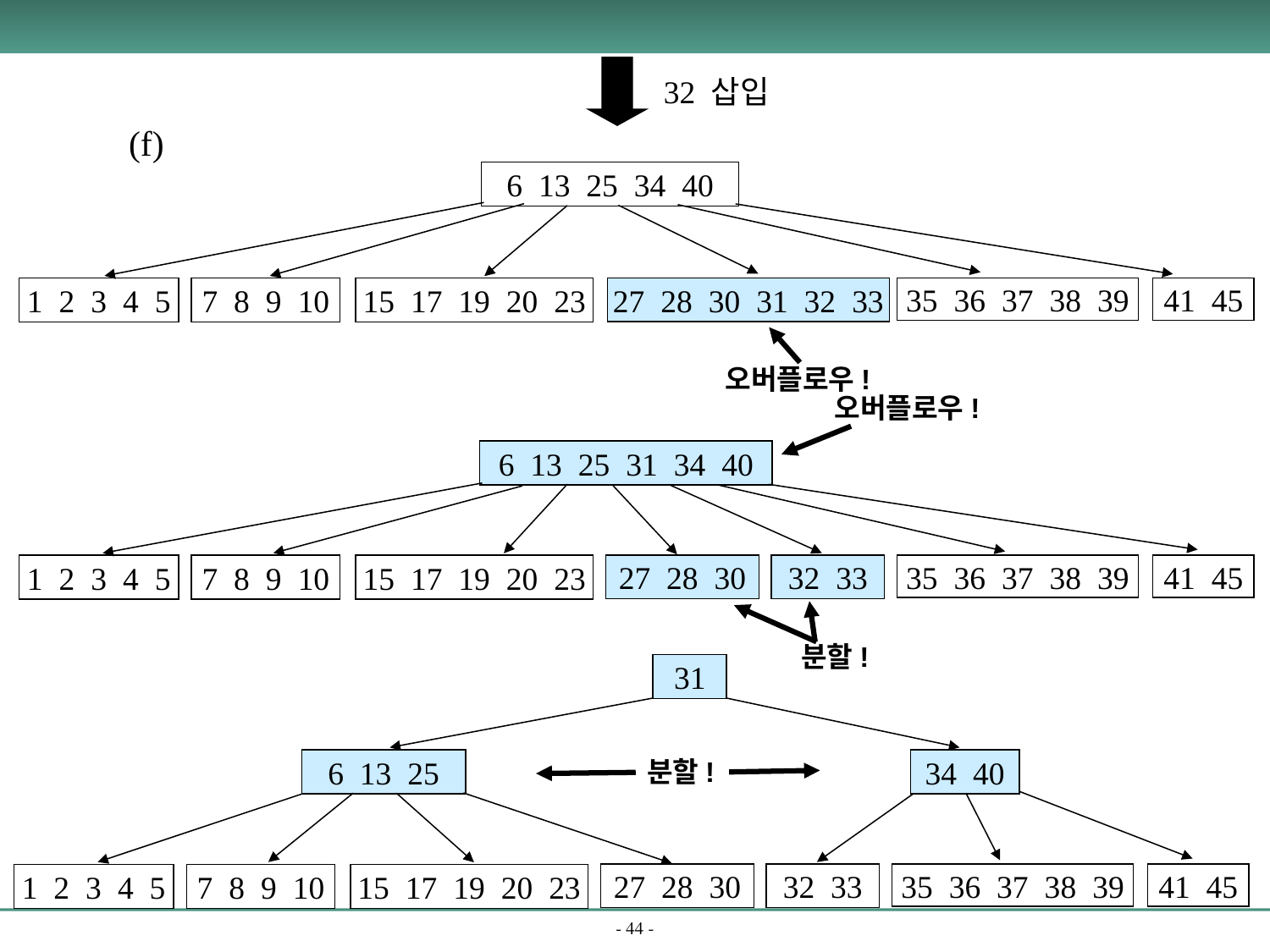

32 삽입
(f)
6  13  25  34  40

27  28  30  31  32  33
35  36  37  38  39
41  45
1  2  3  4  5
7  8  9  10
15  17  19  20  23

오버플로우!
오버플로우!

6  13  25  31  34  40

27  28  30
32  33
35  36  37  38  39
41  45
1  2  3  4  5
7  8  9  10
15  17  19  20  23

분할!
31

분할!
6  13  25
34  40

27  28  30
32  33
35  36  37  38  39
41  45
1  2  3  4  5
7  8  9  10
15  17  19  20  23